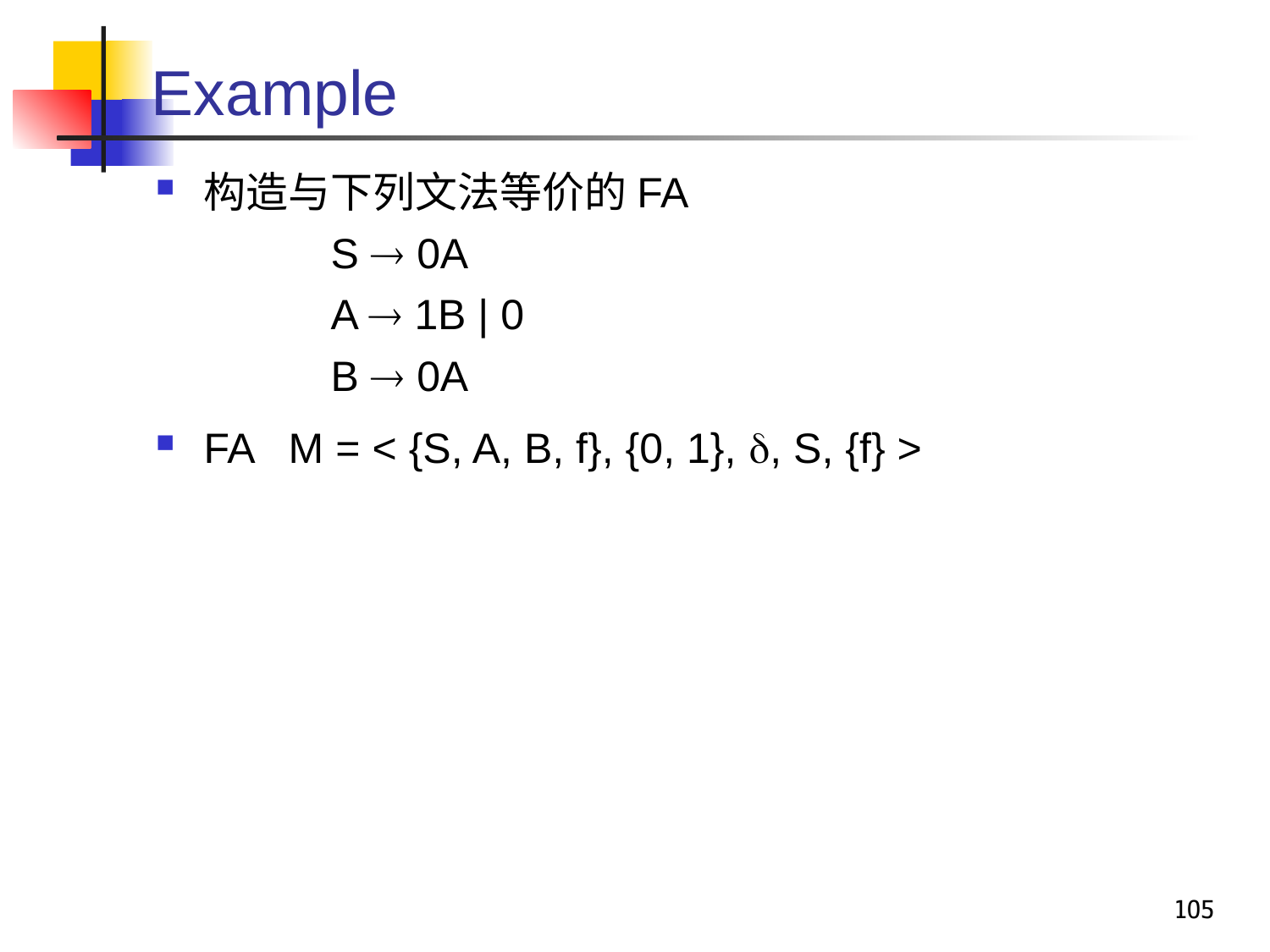

# Example
构造与下列文法等价的FA
		S → 0A
		A → 1B | 0
		B → 0A
FA   M = < {S, A, B, f}, {0, 1}, δ, S, {f} >
105